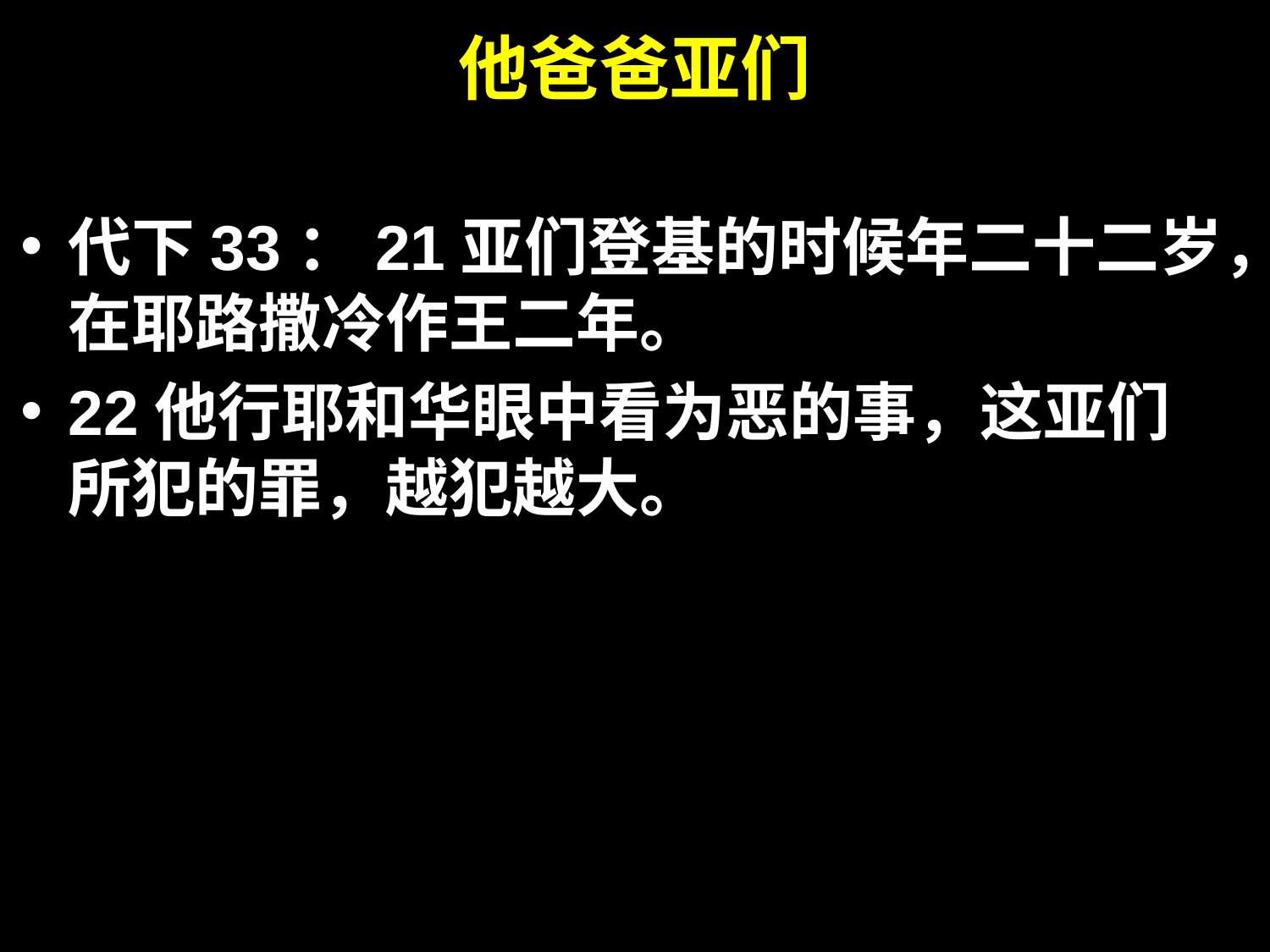

# 他爸爸亚们

代下33：21亚们登基的时候年二十二岁，在耶路撒冷作王二年。
22他行耶和华眼中看为恶的事，这亚们所犯的罪，越犯越大。

9